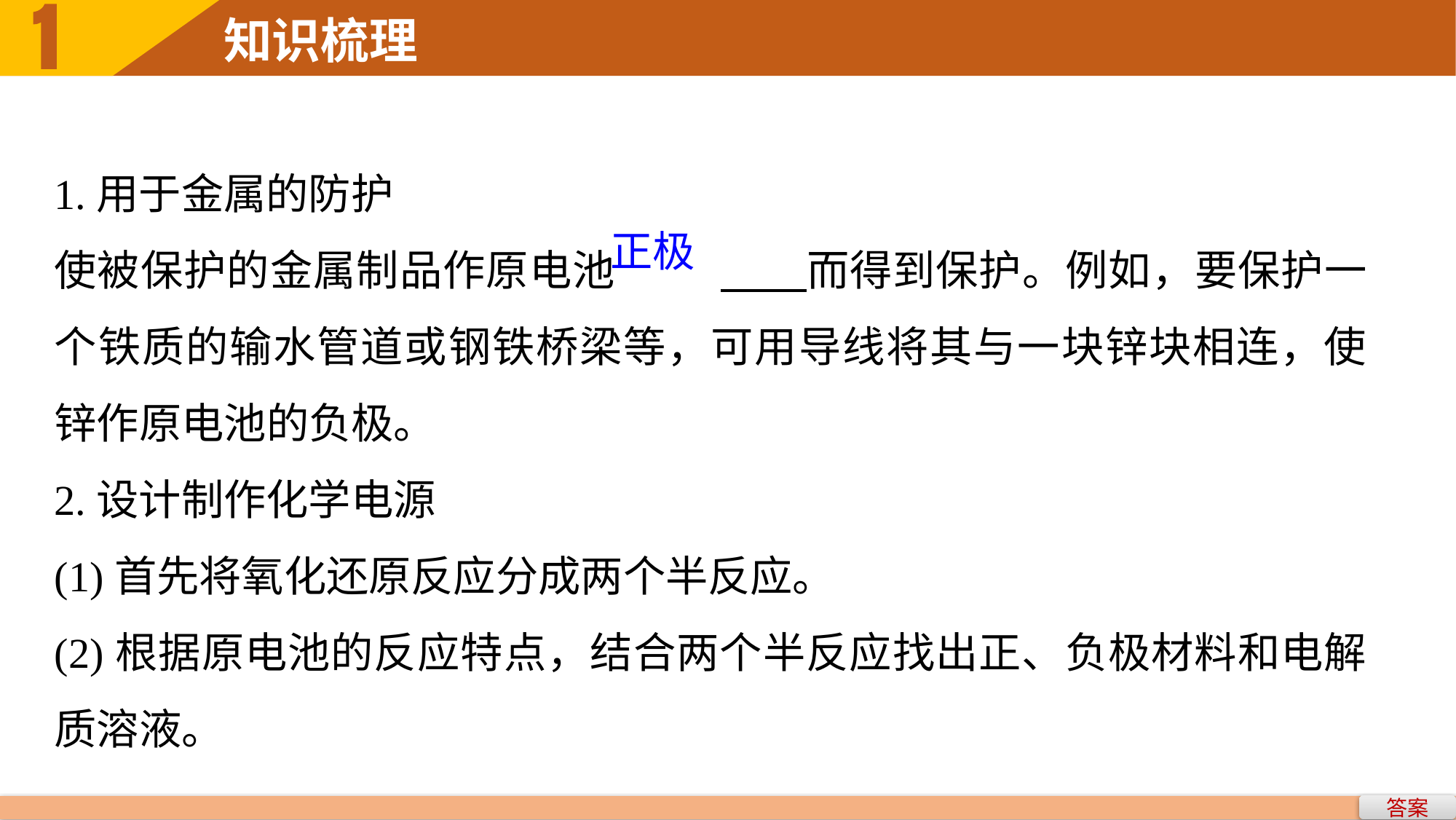

1

知识梳理
1.用于金属的防护
使被保护的金属制品作原电池	　　而得到保护。例如，要保护一个铁质的输水管道或钢铁桥梁等，可用导线将其与一块锌块相连，使锌作原电池的负极。
2.设计制作化学电源
(1)首先将氧化还原反应分成两个半反应。
(2)根据原电池的反应特点，结合两个半反应找出正、负极材料和电解质溶液。
正极
答案